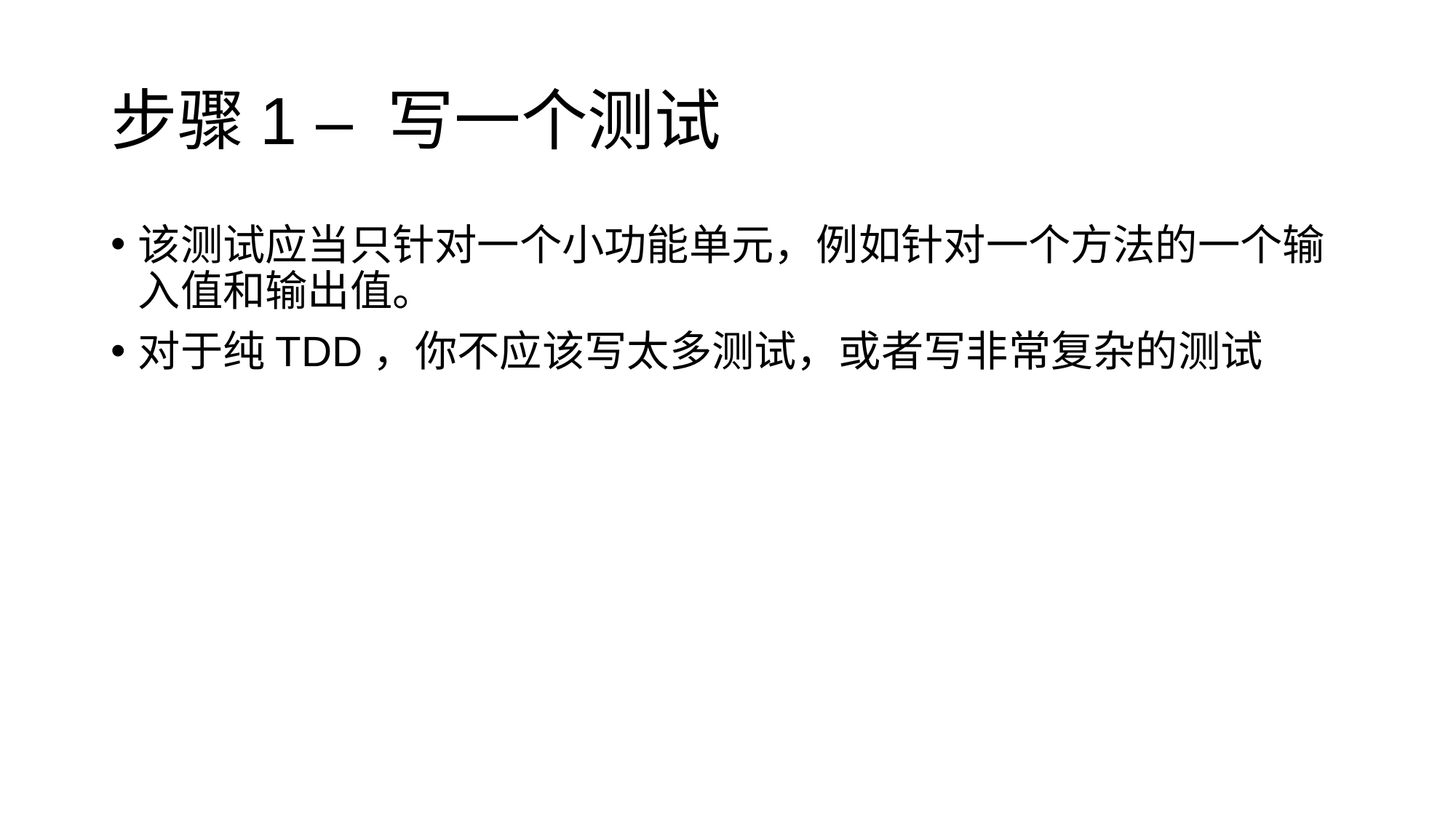

# 步骤1 – 写一个测试
该测试应当只针对一个小功能单元，例如针对一个方法的一个输入值和输出值。
对于纯TDD，你不应该写太多测试，或者写非常复杂的测试